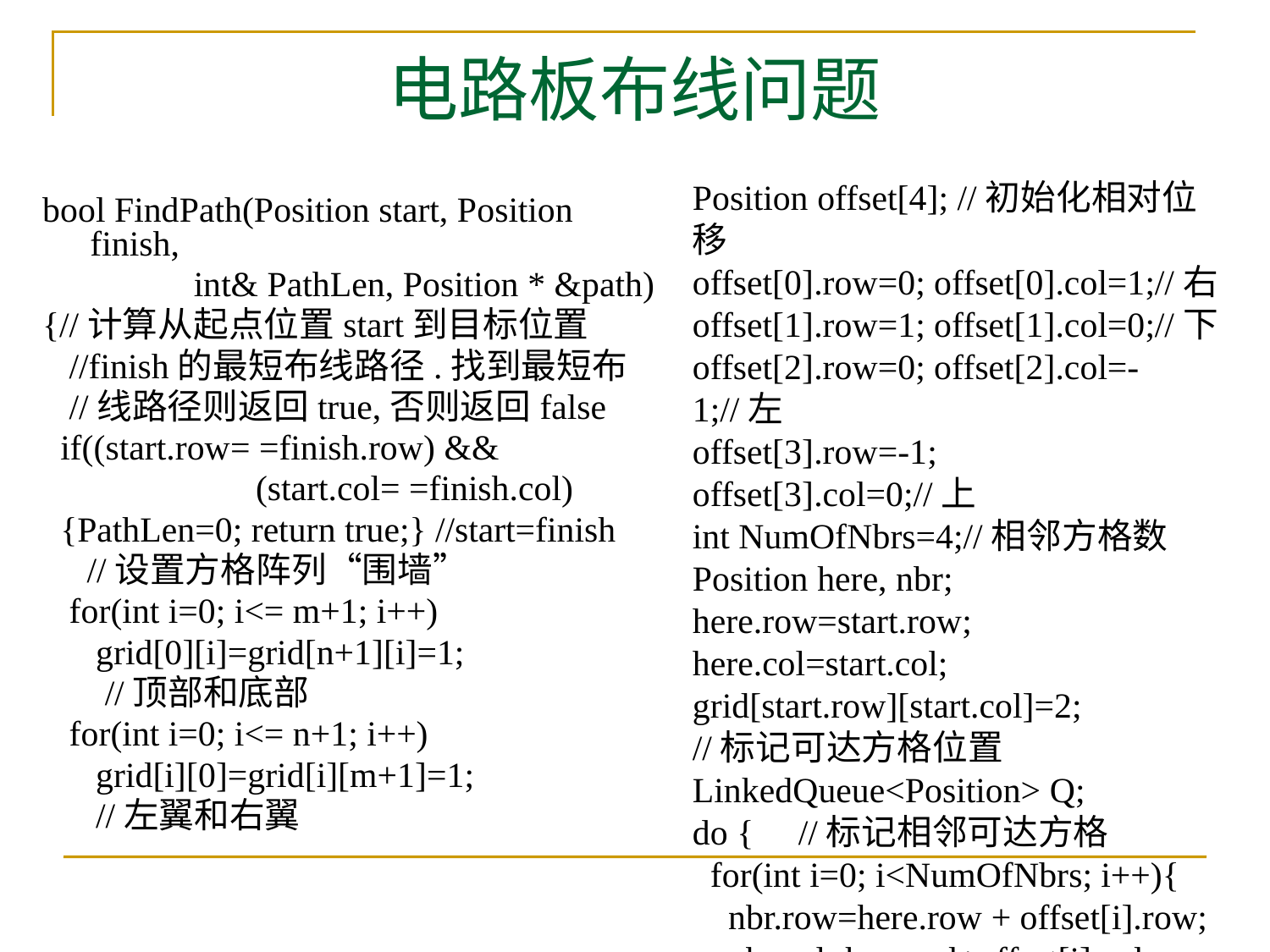

# 电路板布线问题
Position offset[4]; //初始化相对位移
offset[0].row=0; offset[0].col=1;//右
offset[1].row=1; offset[1].col=0;//下
offset[2].row=0; offset[2].col=-1;//左
offset[3].row=-1; offset[3].col=0;//上
int NumOfNbrs=4;//相邻方格数
Position here, nbr;
here.row=start.row;
here.col=start.col;
grid[start.row][start.col]=2;
//标记可达方格位置
LinkedQueue<Position> Q;
do {     //标记相邻可达方格
  for(int i=0; i<NumOfNbrs; i++){
    nbr.row=here.row + offset[i].row;
    nbr.col=here.col+offset[i].col;
bool FindPath(Position start, Position finish,
                 int& PathLen, Position * &path)
{//计算从起点位置start到目标位置
   //finish的最短布线路径.找到最短布
   //线路径则返回true,否则返回false
  if((start.row= =finish.row) &&
                        (start.col= =finish.col)
  {PathLen=0; return true;} //start=finish
     //设置方格阵列“围墙”
   for(int i=0; i<= m+1; i++)
      grid[0][i]=grid[n+1][i]=1;
       //顶部和底部
   for(int i=0; i<= n+1; i++)
      grid[i][0]=grid[i][m+1]=1;
      //左翼和右翼